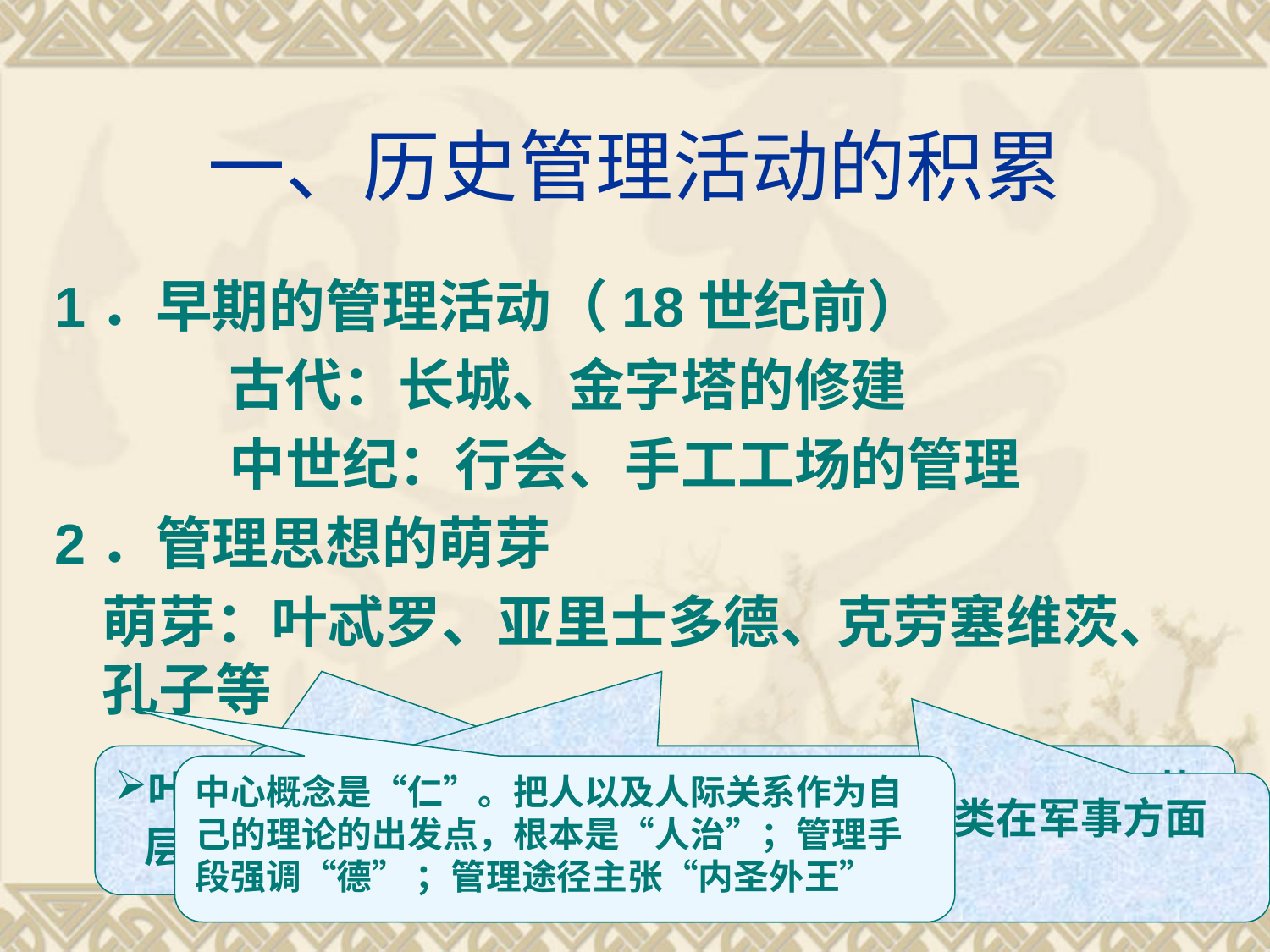

# 一、历史管理活动的积累
1．早期的管理活动（18世纪前）
		古代：长城、金字塔的修建
		中世纪：行会、手工工场的管理
2．管理思想的萌芽
	萌芽：叶忒罗、亚里士多德、克劳塞维茨、孔子等

叶忒罗策略的核心在于分权。通过权力下放,减轻高层压力,让更多的人参与管理
《政治学》是古希腊思想家最重要的政治学论著 ，从人是天然的政治动物这一前提出发，系统论述中产阶级为主体的共和政体是最稳定的政体
中心概念是“仁”。把人以及人际关系作为自己的理论的出发点，根本是“人治”；管理手段强调“德” ；管理途径主张“内圣外王”
《战争论》一书反映了人类在军事方面的管理实践和成就